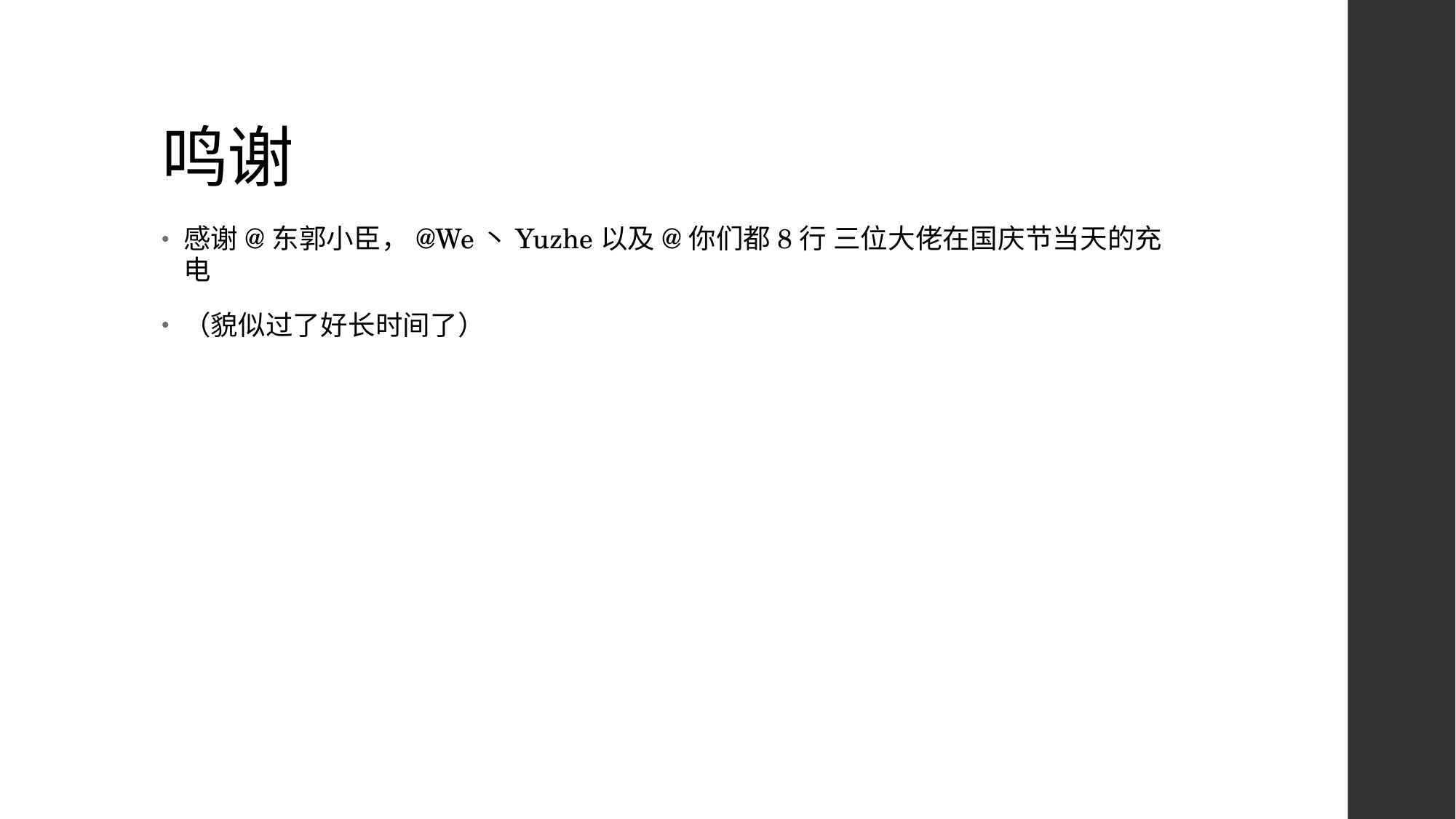

# 鸣谢
感谢@东郭小臣，@We丶Yuzhe以及@你们都8行 三位大佬在国庆节当天的充电
（貌似过了好长时间了）